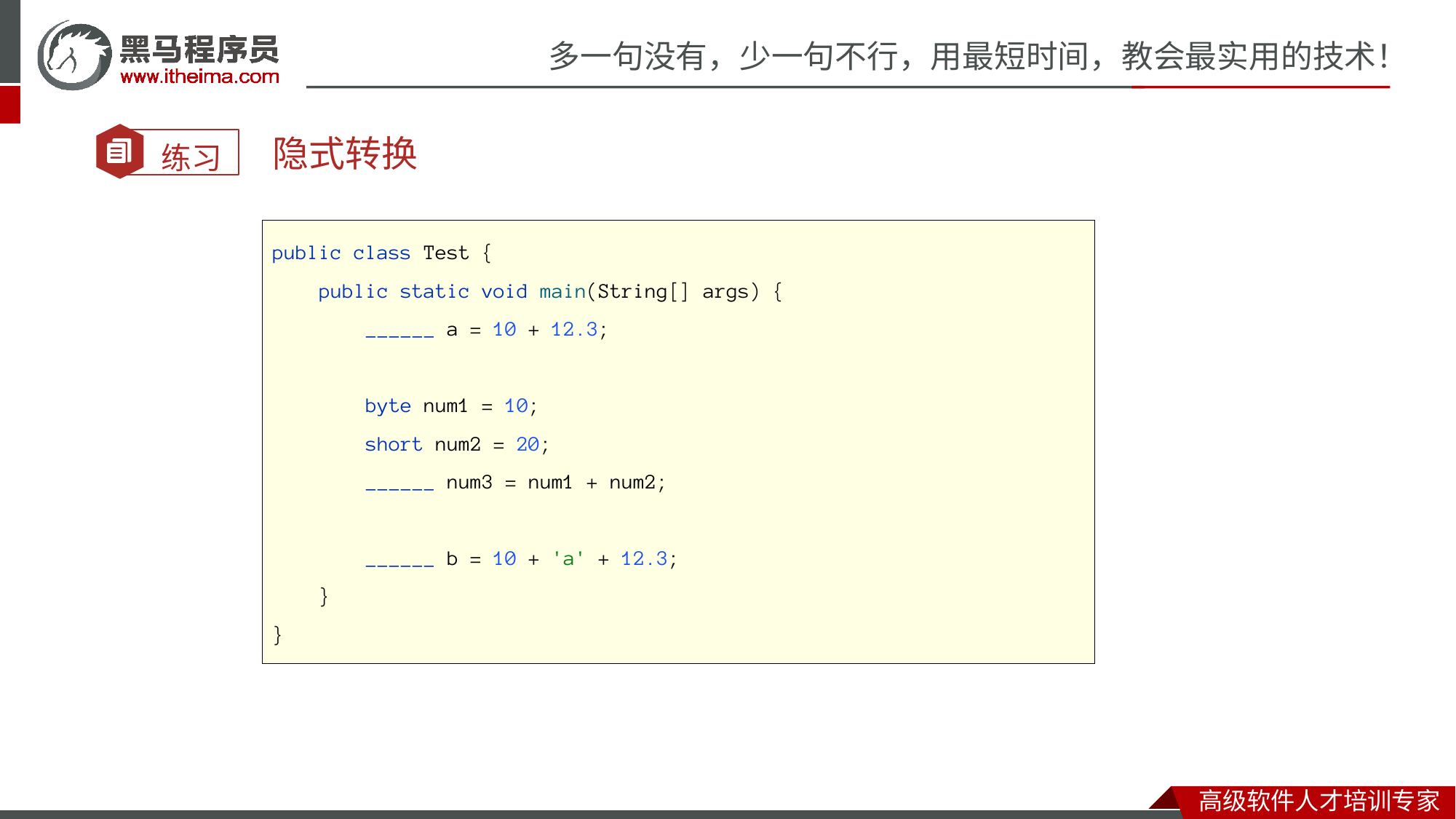

#
隐式转换
public class Test {
    public static void main(String[] args) {
        ______ a = 10 + 12.3;
        byte num1 = 10;
        short num2 = 20;
        ______ num3 = num1 + num2;
        ______ b = 10 + 'a' + 12.3;
    }
}